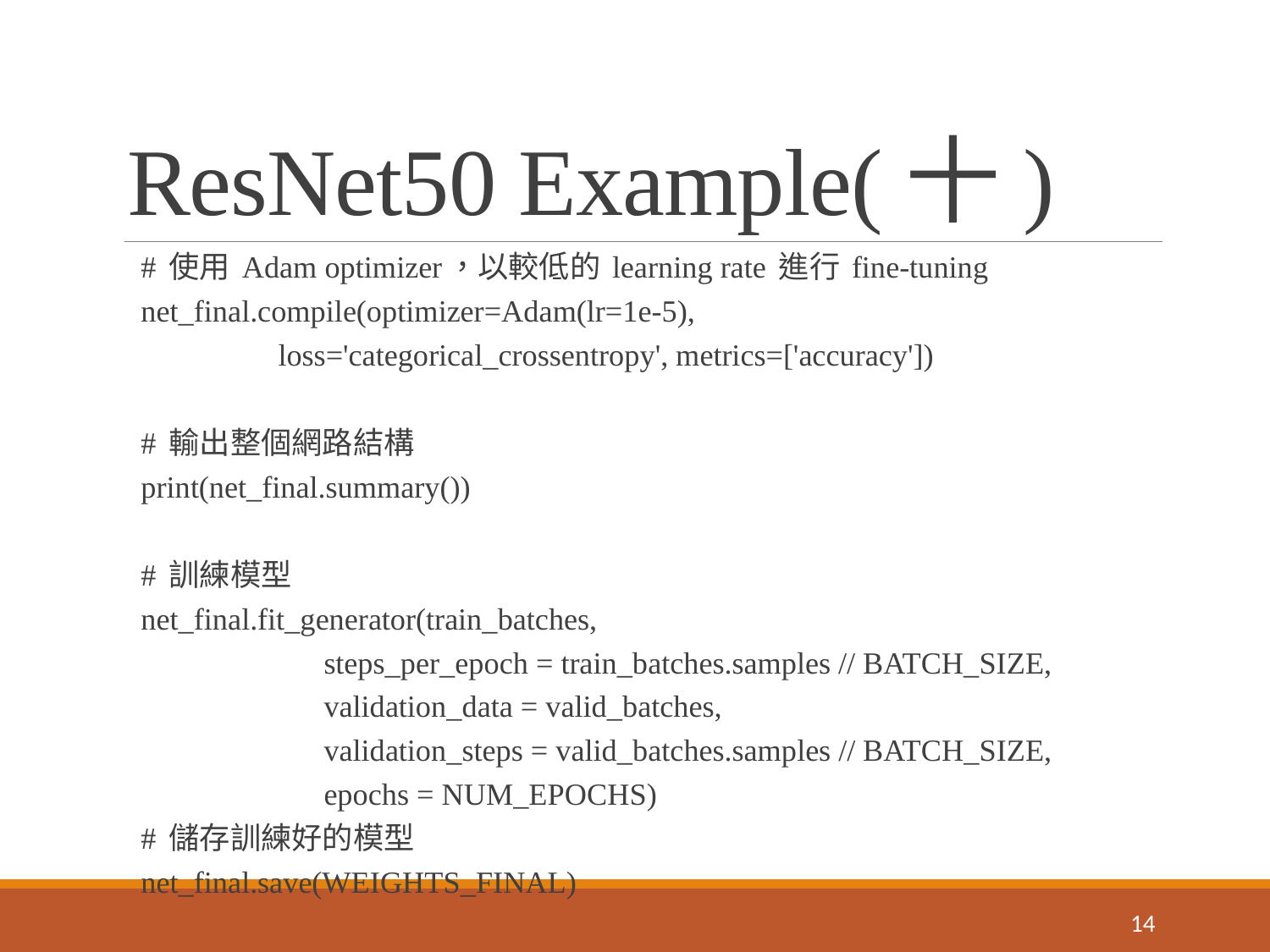

# ResNet50 Example(十)
# 使用 Adam optimizer，以較低的 learning rate 進行 fine-tuning
net_final.compile(optimizer=Adam(lr=1e-5),
                  loss='categorical_crossentropy', metrics=['accuracy'])

# 輸出整個網路結構
print(net_final.summary())

# 訓練模型
net_final.fit_generator(train_batches,
                        steps_per_epoch = train_batches.samples // BATCH_SIZE,
                        validation_data = valid_batches,
                        validation_steps = valid_batches.samples // BATCH_SIZE,
                        epochs = NUM_EPOCHS)
# 儲存訓練好的模型
net_final.save(WEIGHTS_FINAL)
14